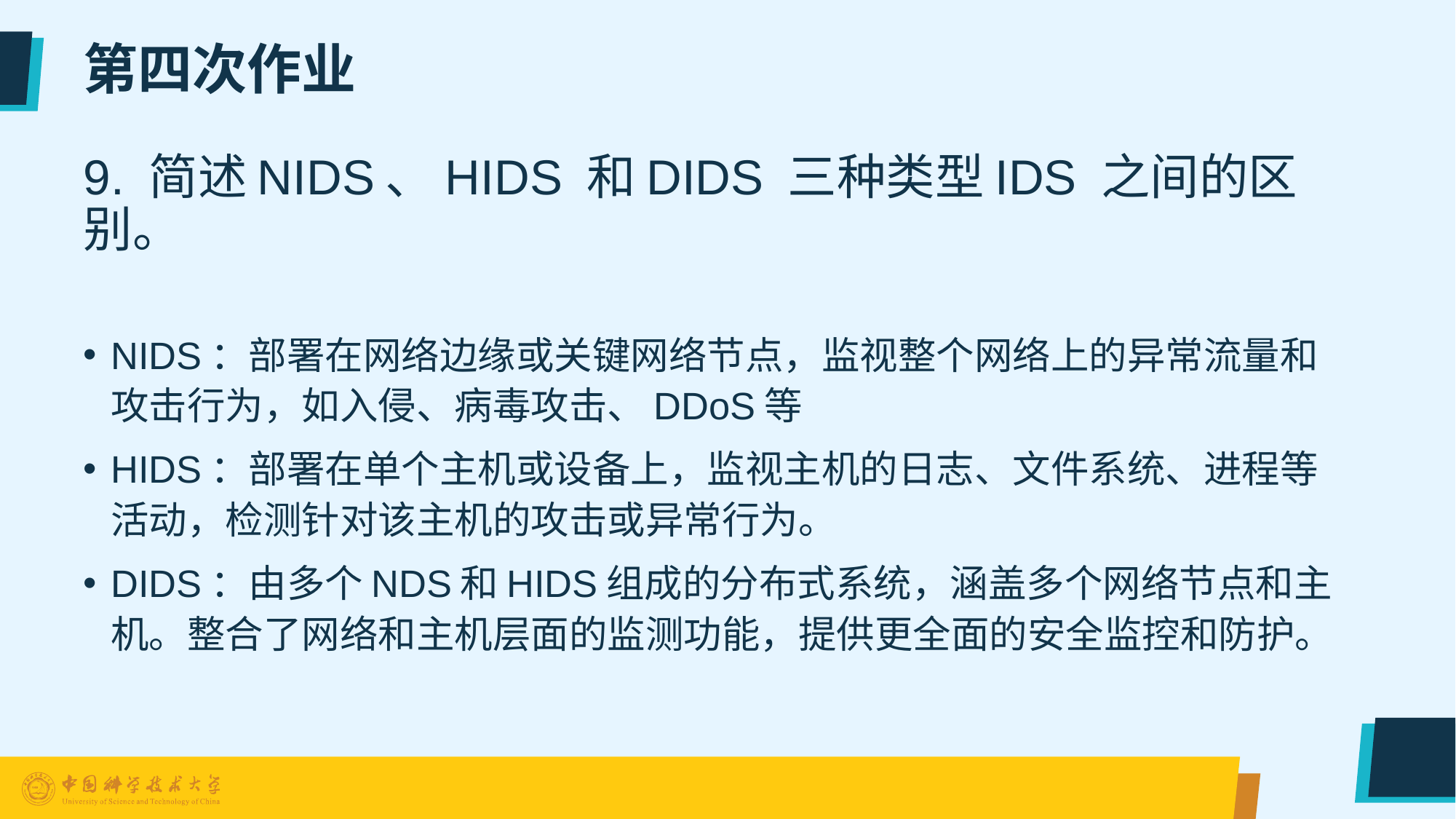

# 第四次作业
9. 简述NIDS、HIDS 和DIDS 三种类型IDS 之间的区别。

NIDS：部署在网络边缘或关键网络节点，监视整个网络上的异常流量和攻击行为，如入侵、病毒攻击、DDoS等
HIDS：部署在单个主机或设备上，监视主机的日志、文件系统、进程等活动，检测针对该主机的攻击或异常行为。
DIDS：由多个NDS和HIDS组成的分布式系统，涵盖多个网络节点和主机。整合了⽹络和主机层⾯的监测功能，提供更全⾯的安全监控和防护。
16